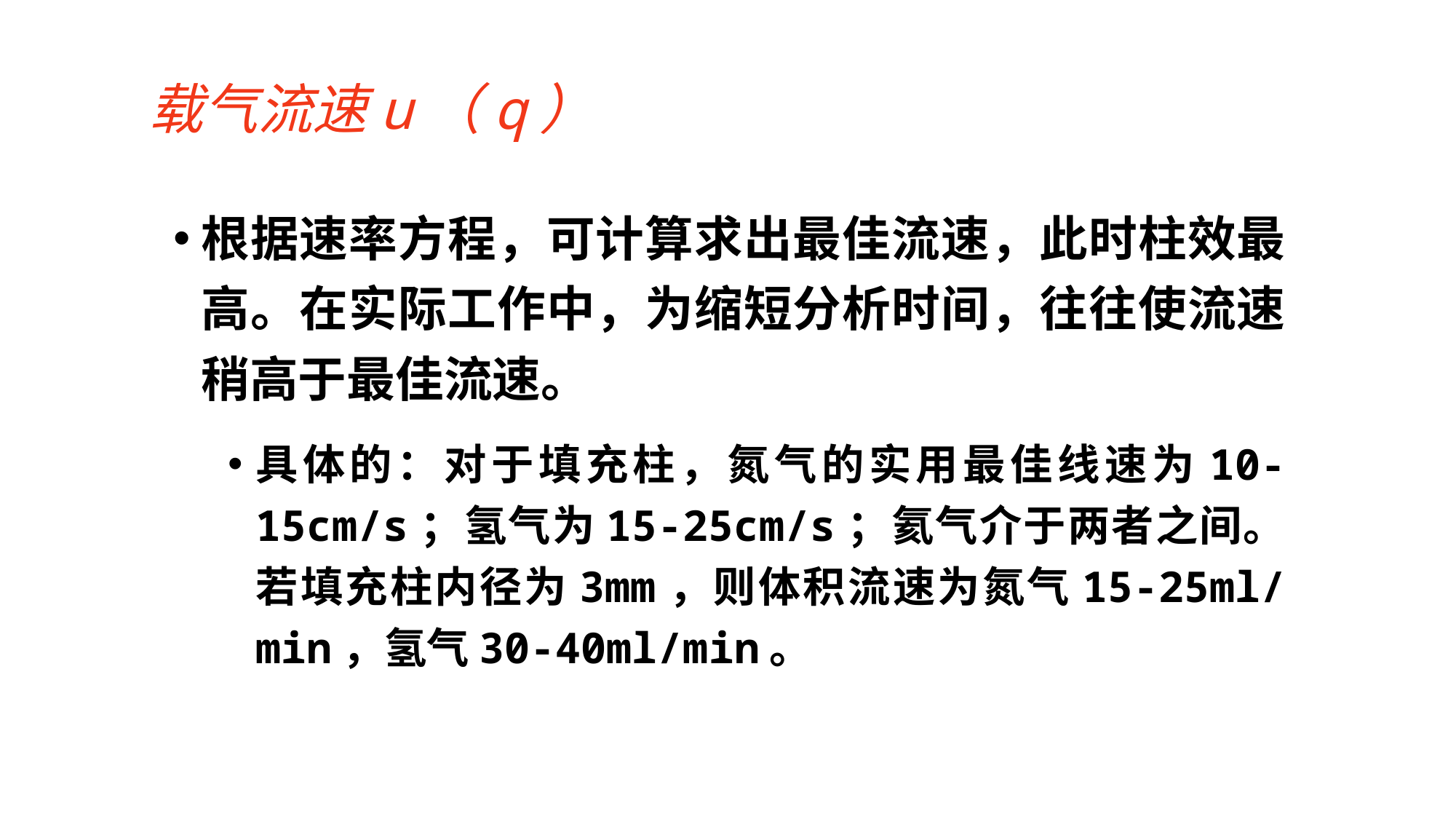

载气流速u（q）
根据速率方程，可计算求出最佳流速，此时柱效最高。在实际工作中，为缩短分析时间，往往使流速稍高于最佳流速。
具体的：对于填充柱，氮气的实用最佳线速为10-15cm/s；氢气为15-25cm/s；氦气介于两者之间。若填充柱内径为3mm，则体积流速为氮气15-25ml/min，氢气30-40ml/min。